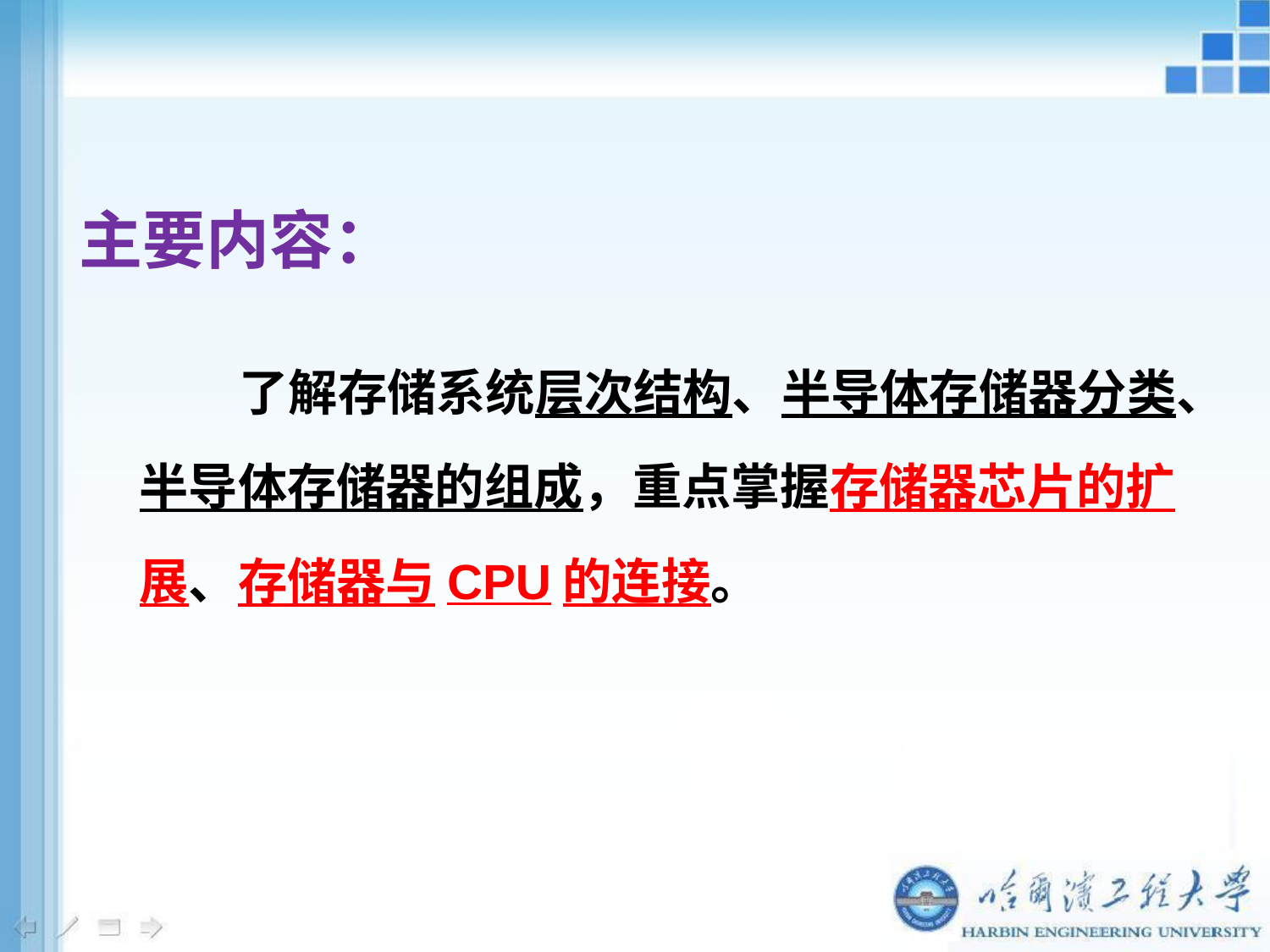

主要内容：
了解存储系统层次结构、半导体存储器分类、半导体存储器的组成，重点掌握存储器芯片的扩展、存储器与CPU的连接。